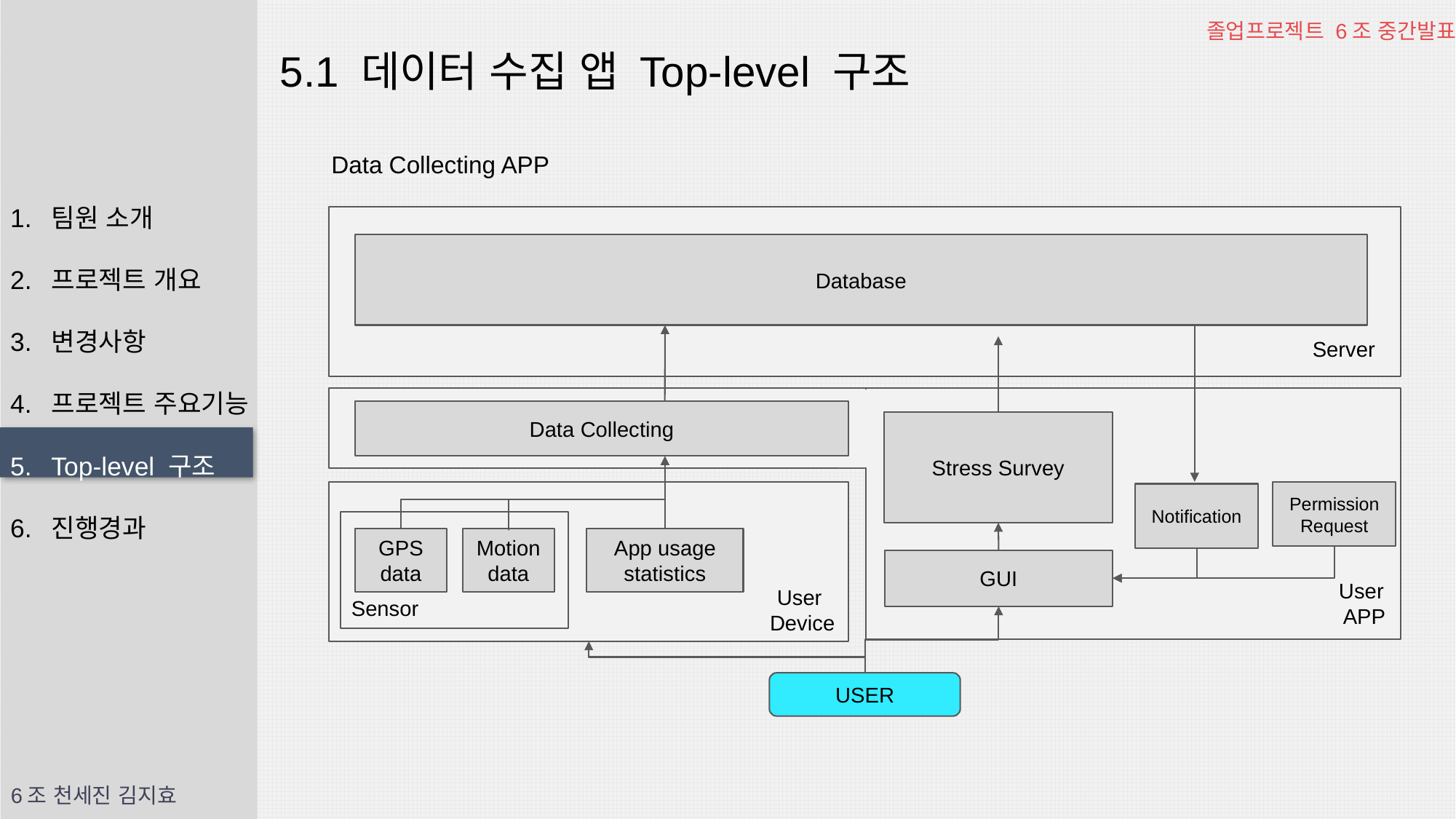

졸업프로젝트 6조 중간발표
5.1 데이터 수집 앱 Top-level 구조
Data Collecting APP

Database
Server

Data Collecting
Stress Survey

Permission Request
Notification

Sensor
GPS
data
Motion
data
App usage
statistics
GUI
User
APP
User
Device
USER
팀원 소개
프로젝트 개요
변경사항
프로젝트 주요기능
Top-level 구조
진행경과

6조 천세진 김지효